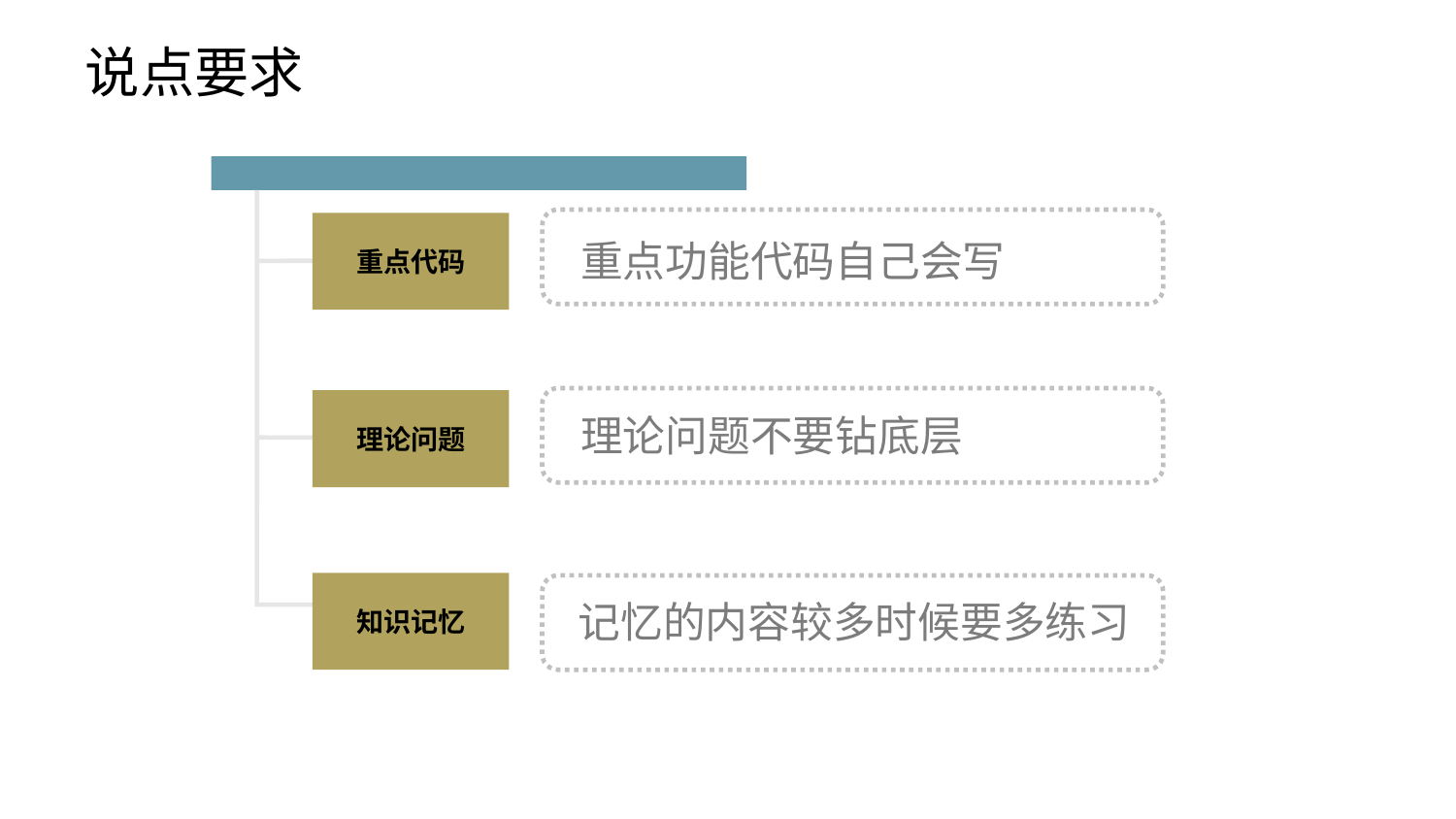

说点要求

重点代码

理论问题

知识记忆

重点功能代码自己会写

理论问题不要钻底层

记忆的内容较多时候要多练习